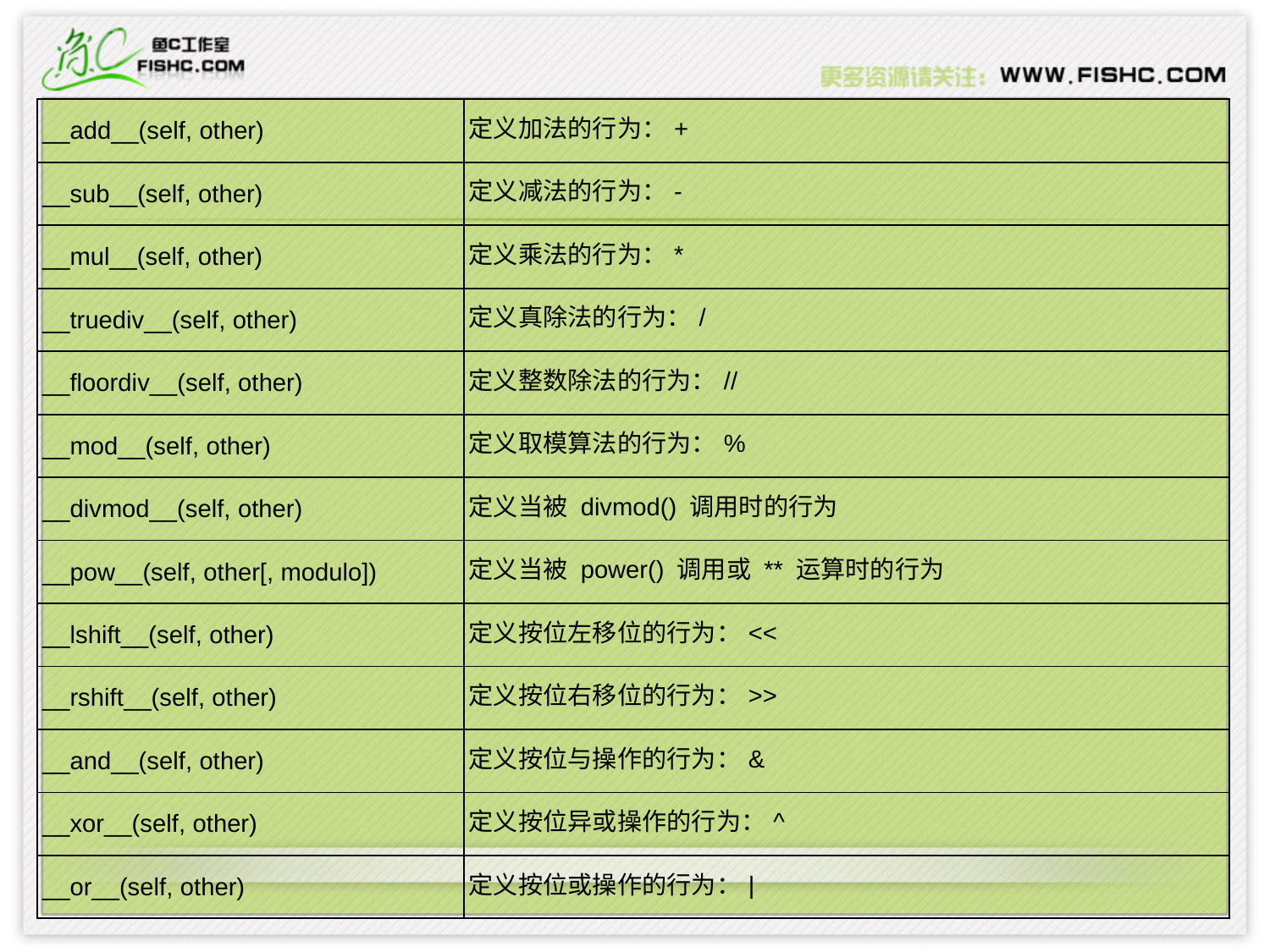

| \_\_add\_\_(self, other) | 定义加法的行为：+ |
| --- | --- |
| \_\_sub\_\_(self, other) | 定义减法的行为：- |
| \_\_mul\_\_(self, other) | 定义乘法的行为：\* |
| \_\_truediv\_\_(self, other) | 定义真除法的行为：/ |
| \_\_floordiv\_\_(self, other) | 定义整数除法的行为：// |
| \_\_mod\_\_(self, other) | 定义取模算法的行为：% |
| \_\_divmod\_\_(self, other) | 定义当被 divmod() 调用时的行为 |
| \_\_pow\_\_(self, other[, modulo]) | 定义当被 power() 调用或 \*\* 运算时的行为 |
| \_\_lshift\_\_(self, other) | 定义按位左移位的行为：<< |
| \_\_rshift\_\_(self, other) | 定义按位右移位的行为：>> |
| \_\_and\_\_(self, other) | 定义按位与操作的行为：& |
| \_\_xor\_\_(self, other) | 定义按位异或操作的行为：^ |
| \_\_or\_\_(self, other) | 定义按位或操作的行为：| |